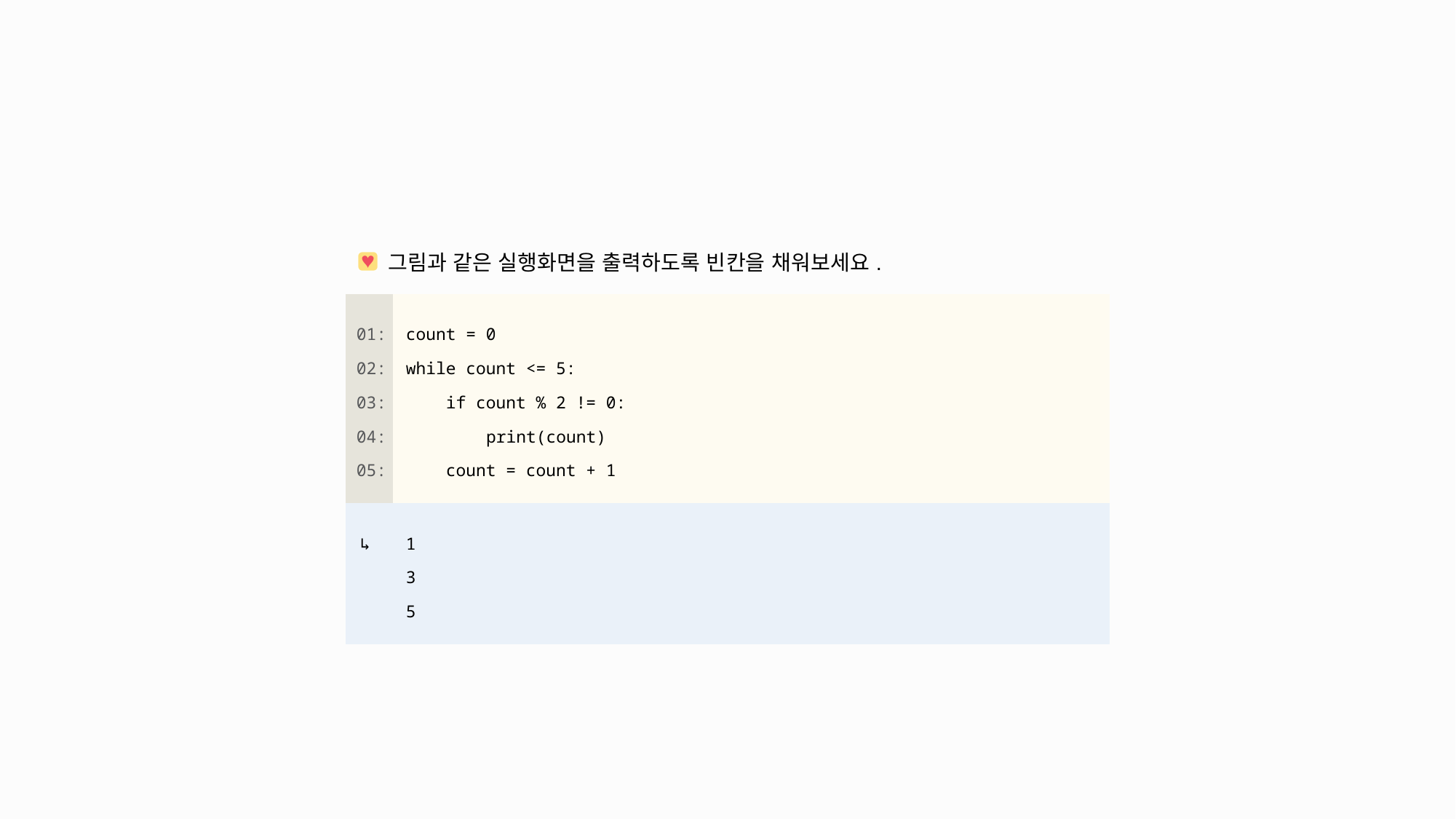

| 그림과 같은 실행화면을 출력하도록 빈칸을 채워보세요. |  |
| --- | --- |
| 01: 02: 03: 04: 05: | count = 0 while count <= 5: if count % 2 != 0: print(count) count = count + 1 |
| ↳ | 1 3 5 |